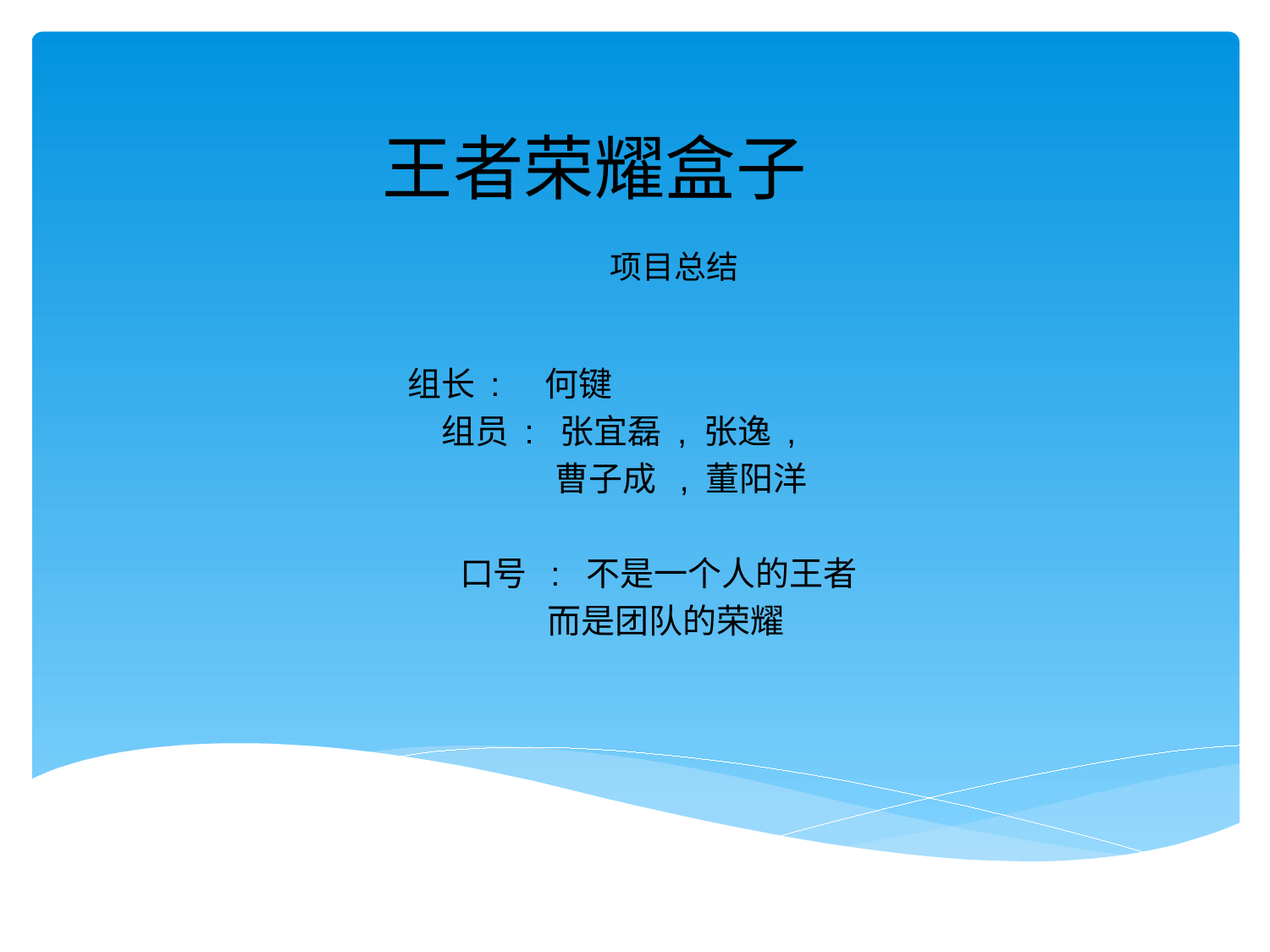

# 王者荣耀盒子 项目总结
组长 :    何键
                 组员 :  张宜磊 , 张逸 ,
                               曹子成  , 董阳洋

                         口号  :  不是一个人的王者
                           而是团队的荣耀